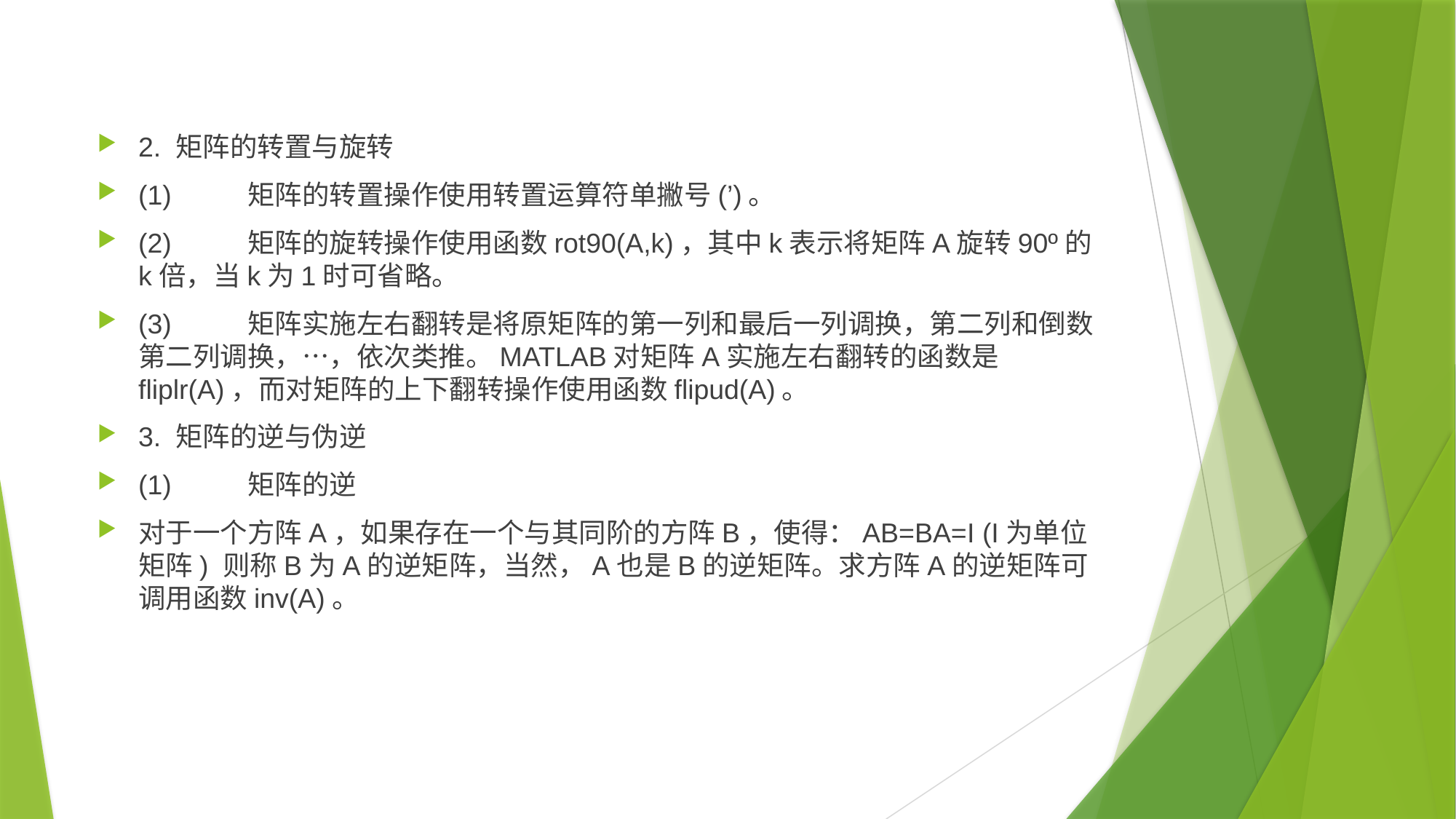

2. 矩阵的转置与旋转
(1)	矩阵的转置操作使用转置运算符单撇号(’)。
(2)	矩阵的旋转操作使用函数rot90(A,k)，其中k表示将矩阵A旋转90º的k倍，当k为1时可省略。
(3)	矩阵实施左右翻转是将原矩阵的第一列和最后一列调换，第二列和倒数第二列调换，…，依次类推。MATLAB对矩阵A实施左右翻转的函数是fliplr(A)，而对矩阵的上下翻转操作使用函数flipud(A)。
3. 矩阵的逆与伪逆
(1)	矩阵的逆
对于一个方阵A，如果存在一个与其同阶的方阵B，使得：AB=BA=I (I为单位矩阵) 则称B为A的逆矩阵，当然，A也是B的逆矩阵。求方阵A的逆矩阵可调用函数inv(A)。